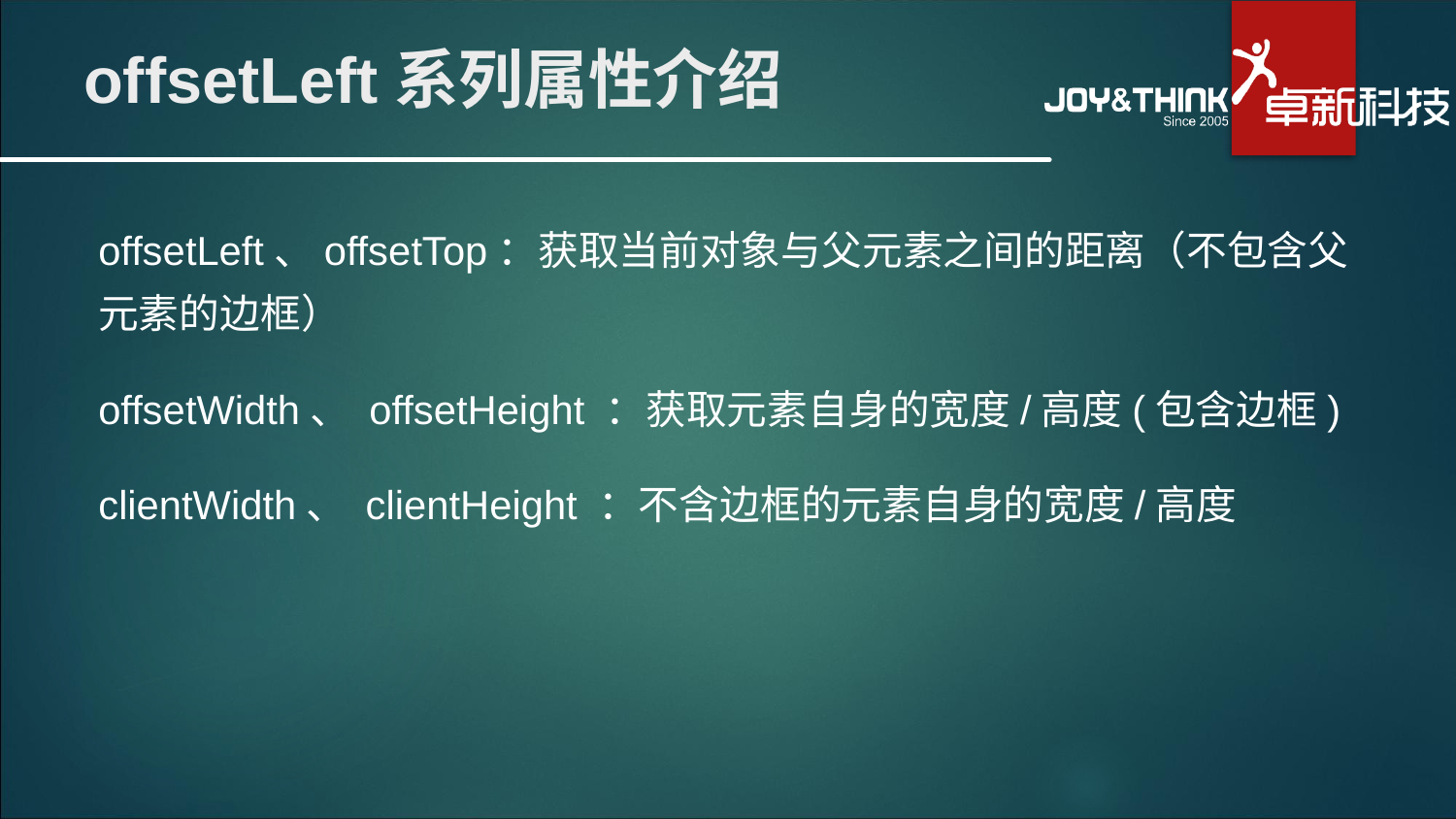

# offsetLeft系列属性介绍
offsetLeft、offsetTop：获取当前对象与父元素之间的距离（不包含父元素的边框）
offsetWidth、 offsetHeight ：获取元素自身的宽度/高度(包含边框)
clientWidth、 clientHeight ：不含边框的元素自身的宽度/高度